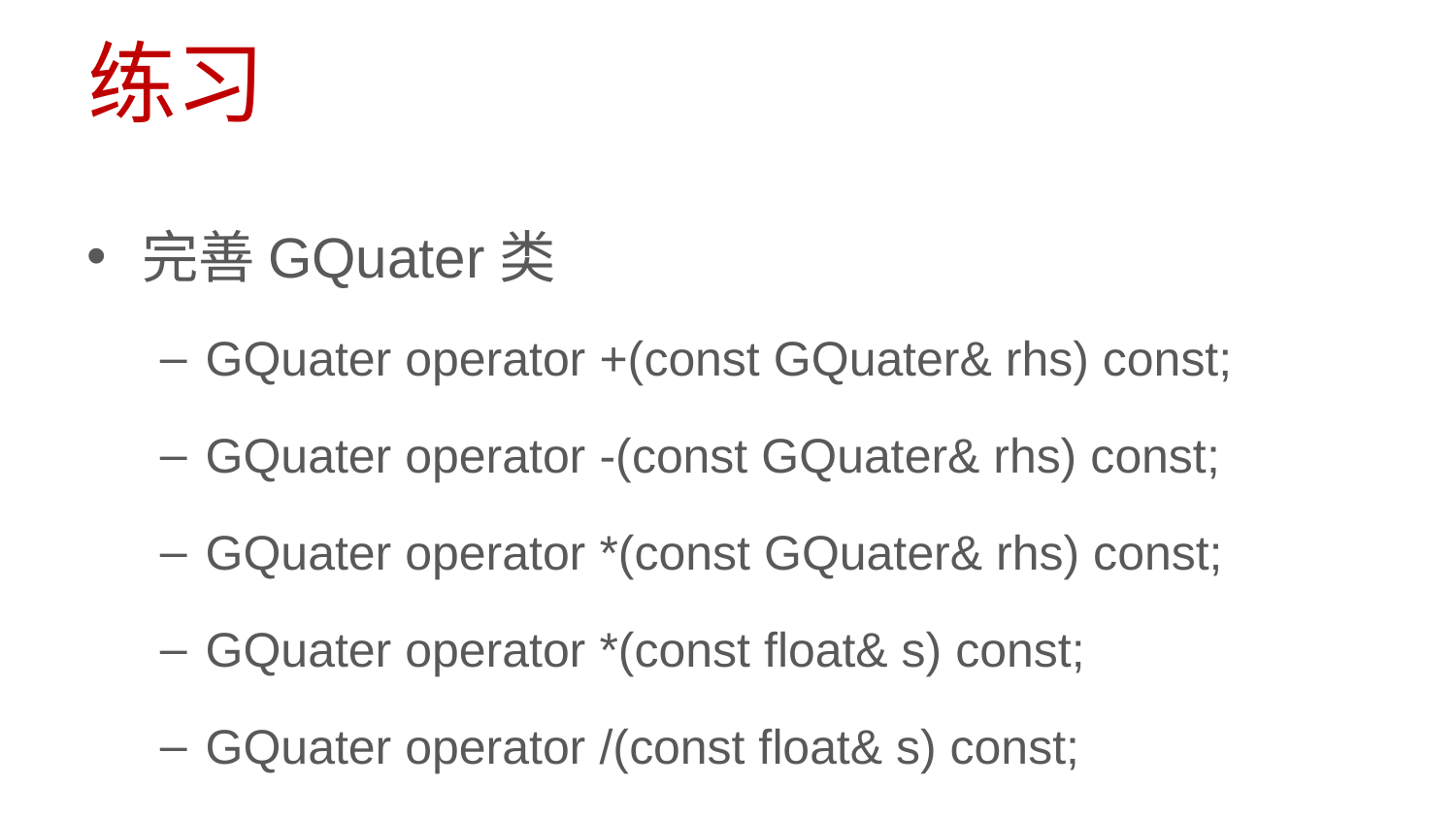

# 练习
完善GQuater类
GQuater operator +(const GQuater& rhs) const;
GQuater operator -(const GQuater& rhs) const;
GQuater operator *(const GQuater& rhs) const;
GQuater operator *(const float& s) const;
GQuater operator /(const float& s) const;